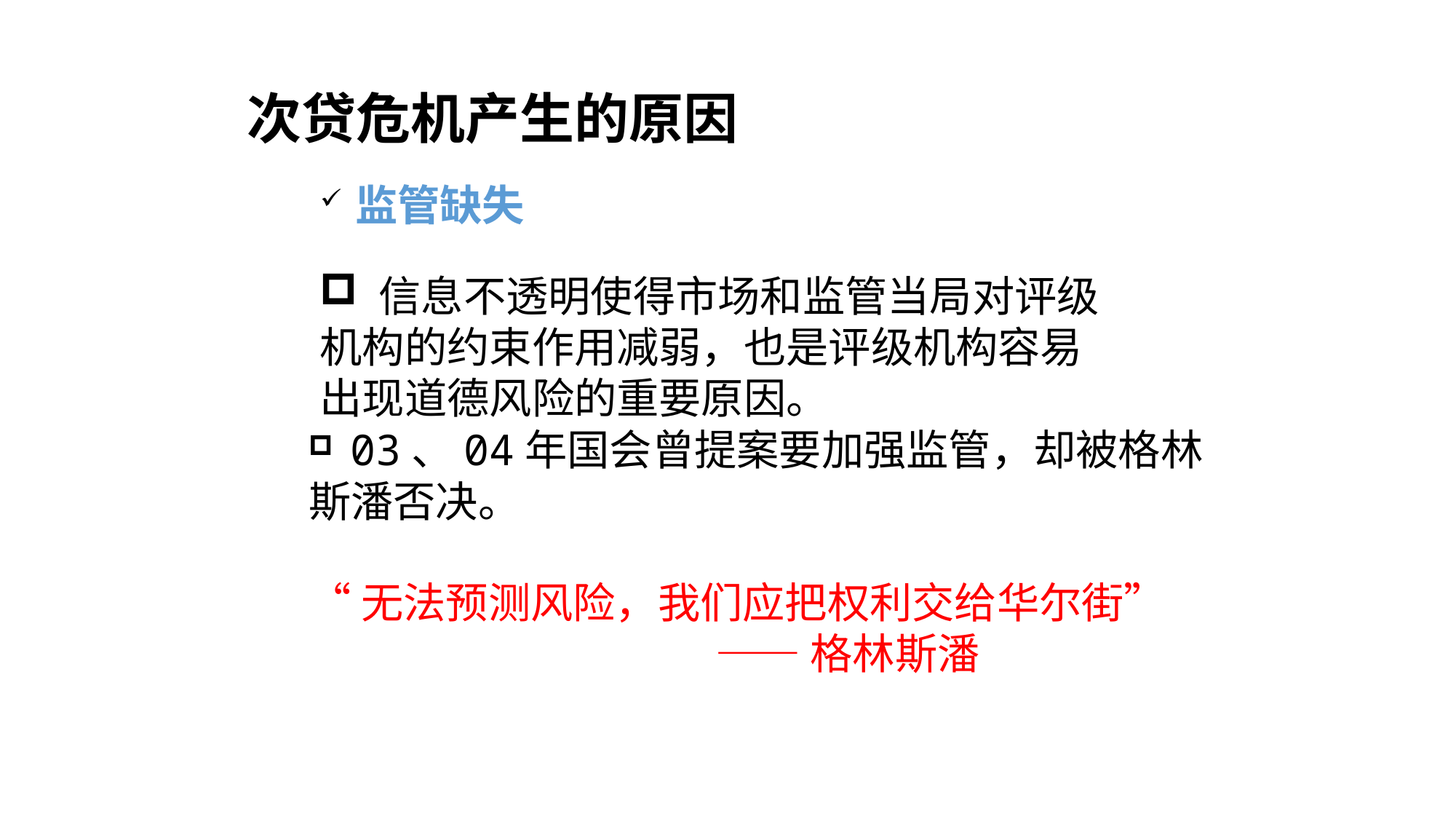

次贷危机产生的原因
 监管缺失
 信息不透明使得市场和监管当局对评级机构的约束作用减弱，也是评级机构容易出现道德风险的重要原因。
 03、04年国会曾提案要加强监管，却被格林斯潘否决。

“无法预测风险，我们应把权利交给华尔街”
                                           ——格林斯潘